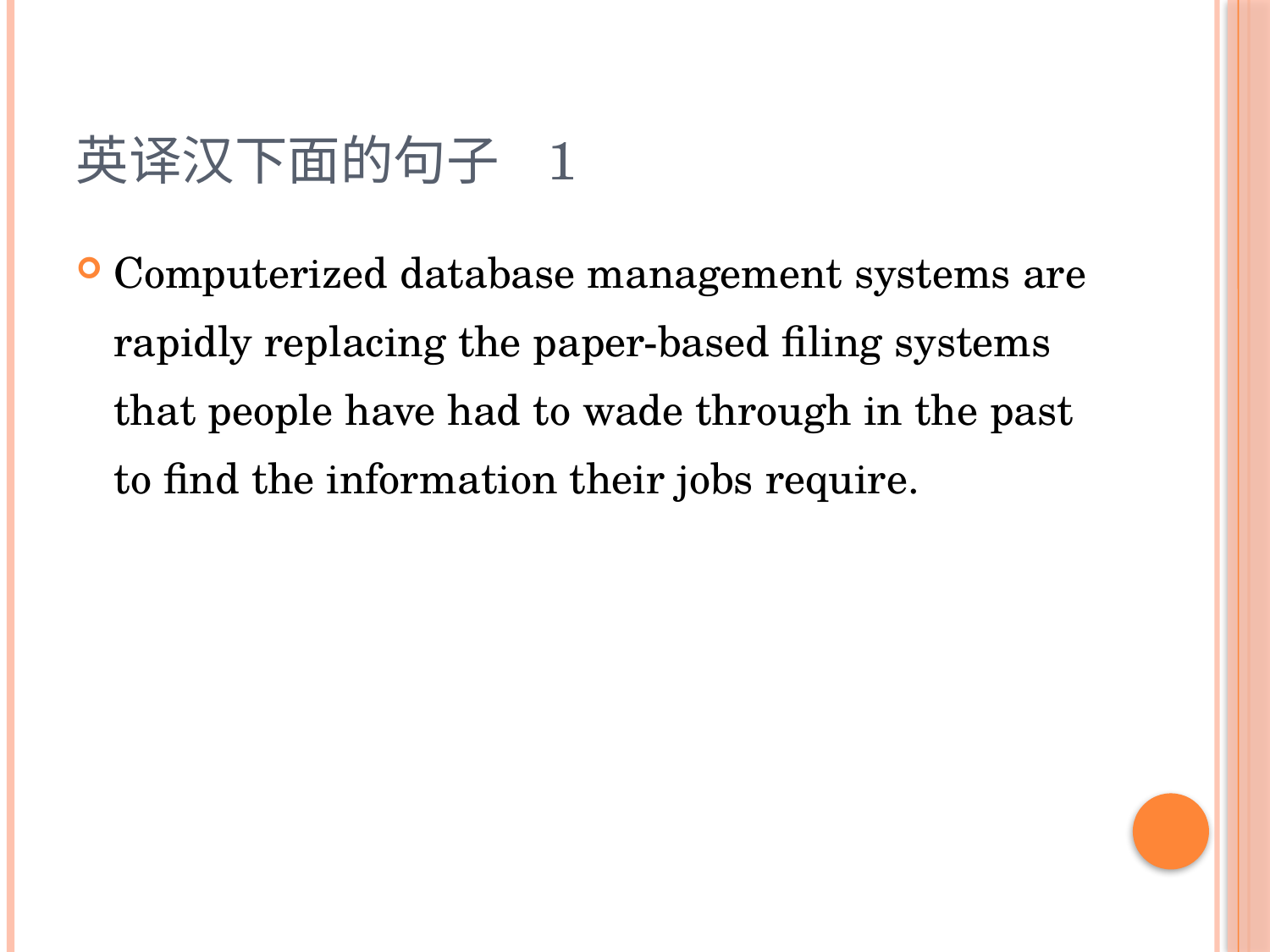

# 英译汉下面的句子   1
Computerized database management systems are rapidly replacing the paper-based filing systems that people have had to wade through in the past to find the information their jobs require.